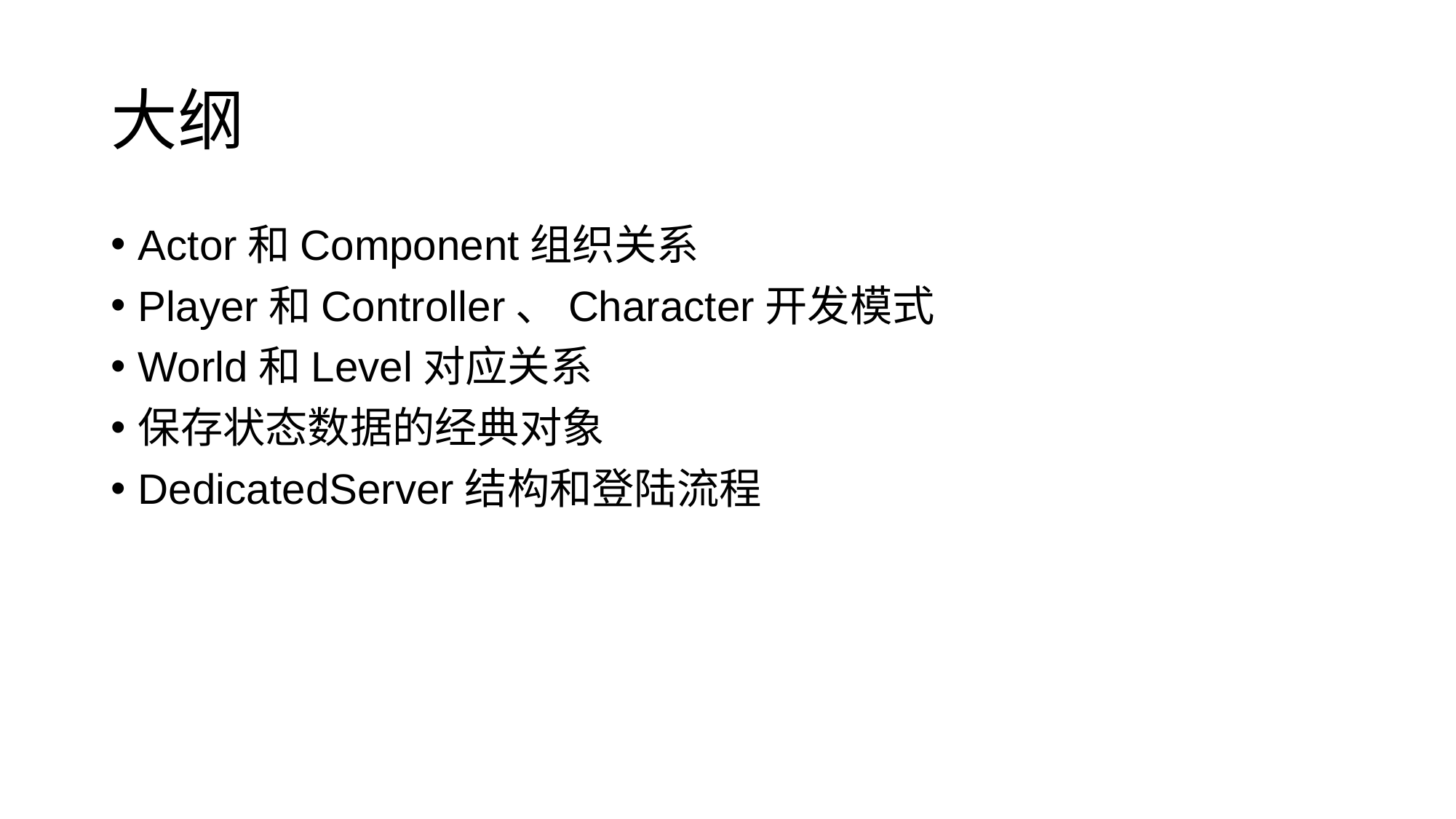

# 大纲
Actor和Component组织关系
Player和Controller、Character开发模式
World和Level对应关系
保存状态数据的经典对象
DedicatedServer结构和登陆流程